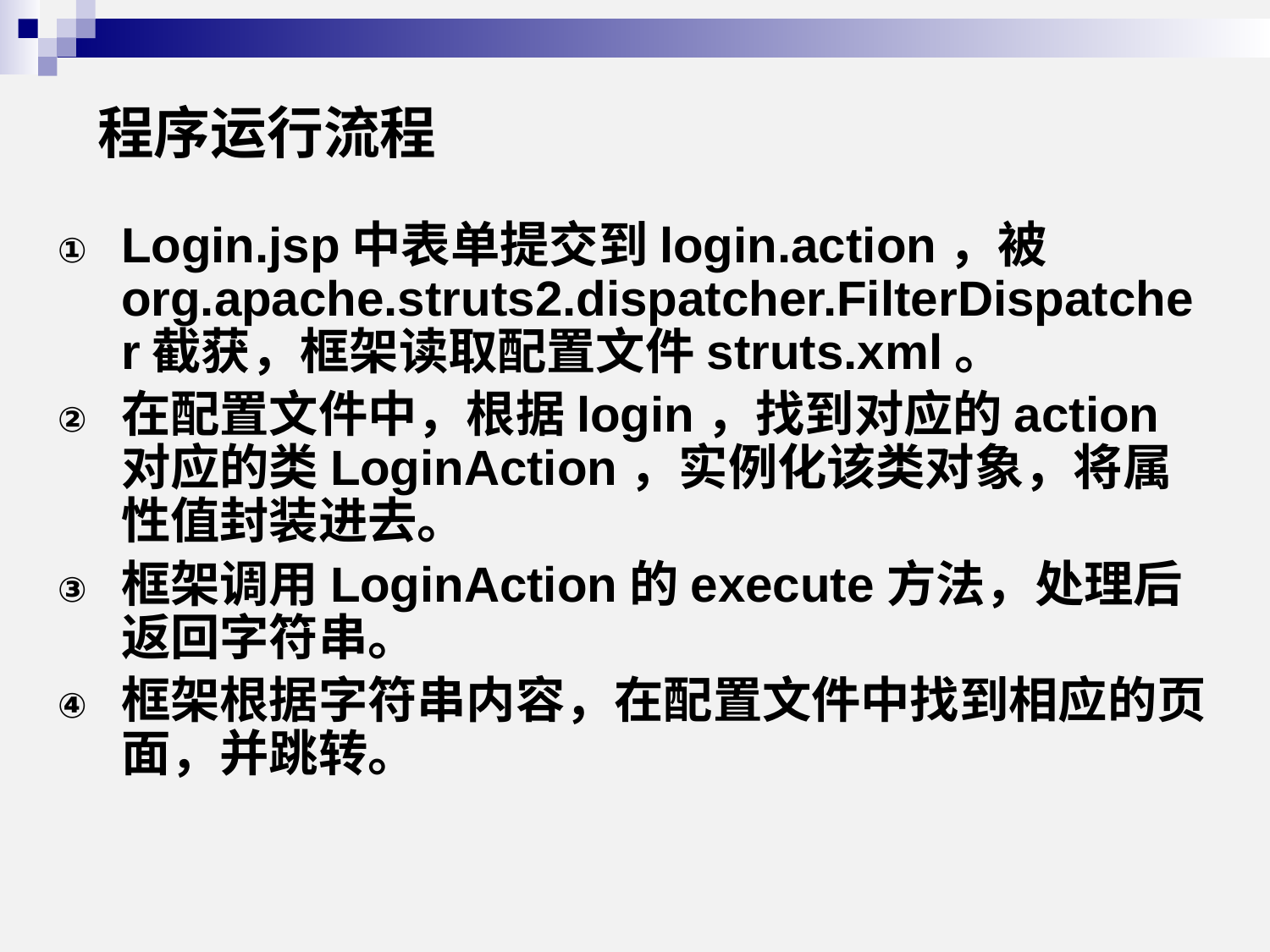

程序运行流程
Login.jsp中表单提交到login.action，被org.apache.struts2.dispatcher.FilterDispatcher截获，框架读取配置文件struts.xml。
在配置文件中，根据login，找到对应的action对应的类LoginAction，实例化该类对象，将属性值封装进去。
框架调用LoginAction的execute方法，处理后返回字符串。
框架根据字符串内容，在配置文件中找到相应的页面，并跳转。
21